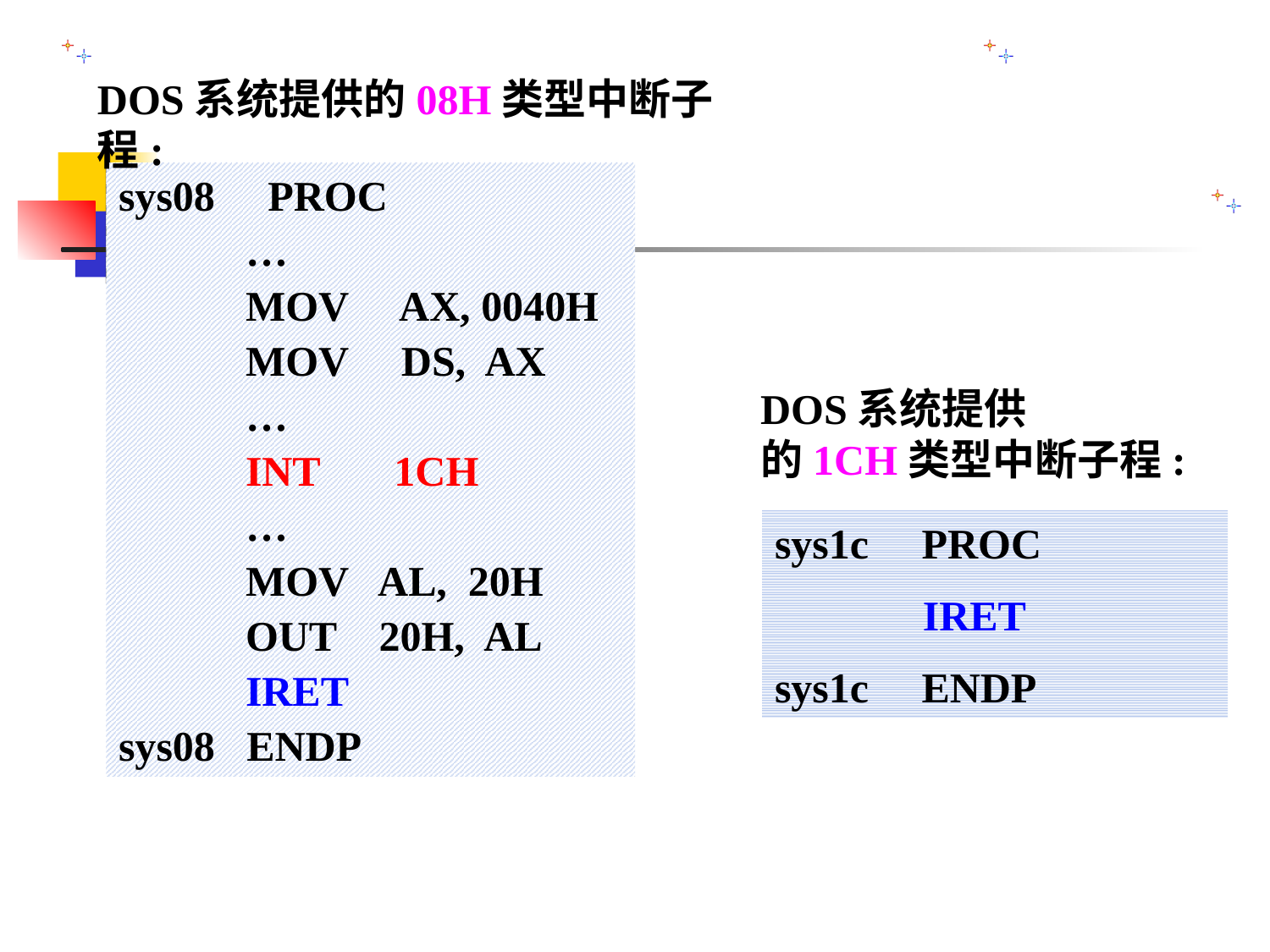

DOS系统提供的08H类型中断子程:
sys08     PROC
…
MOV     AX, 0040H
MOV     DS,  AX
…
INT       1CH
…
MOV   AL,  20H
OUT    20H,  AL
IRET
sys08   ENDP
DOS系统提供
的1CH类型中断子程:
sys1c     PROC
              IRET
sys1c     ENDP